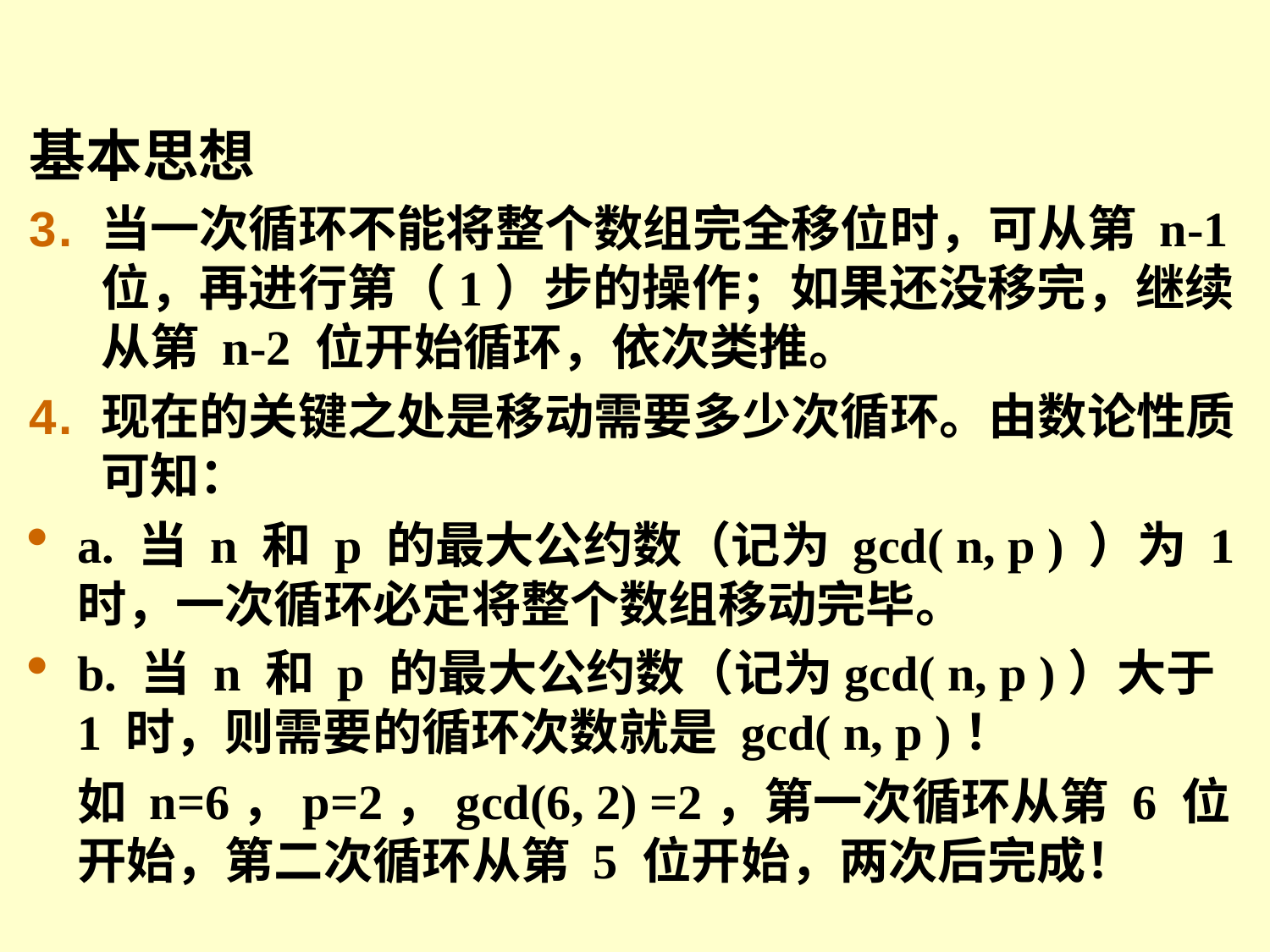

基本思想
当一次循环不能将整个数组完全移位时，可从第 n-1位，再进行第（1）步的操作；如果还没移完，继续从第 n-2 位开始循环，依次类推。
现在的关键之处是移动需要多少次循环。由数论性质可知：
a. 当 n 和 p 的最大公约数（记为 gcd( n, p ) ）为 1 时，一次循环必定将整个数组移动完毕。
b. 当 n 和 p 的最大公约数（记为gcd( n, p )）大于 1 时，则需要的循环次数就是 gcd( n, p )！
	如 n=6，p=2，gcd(6, 2) =2，第一次循环从第 6 位开始，第二次循环从第 5 位开始，两次后完成！